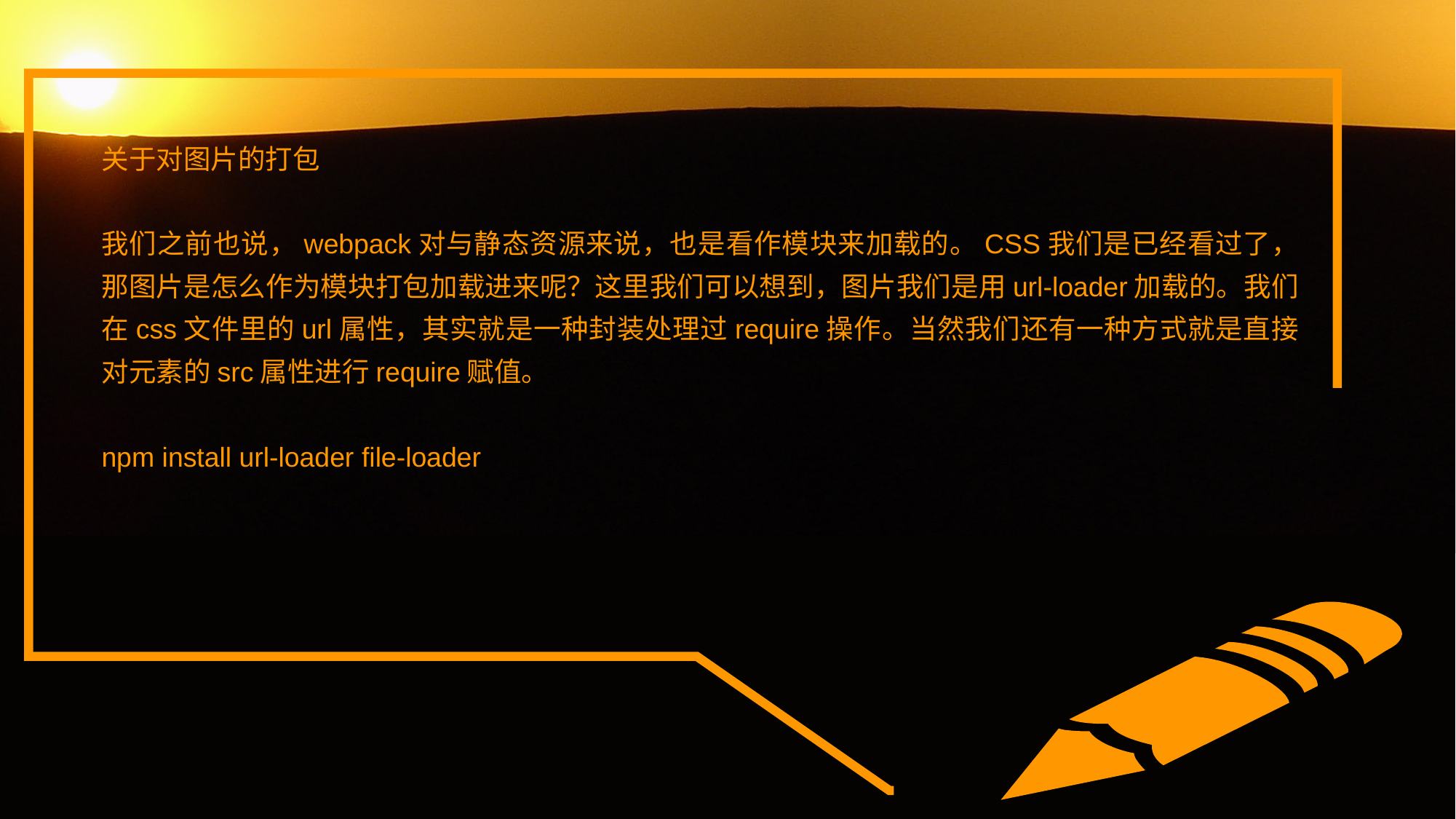

关于对图片的打包

我们之前也说，webpack对与静态资源来说，也是看作模块来加载的。CSS我们是已经看过了，那图片是怎么作为模块打包加载进来呢？这里我们可以想到，图片我们是用url-loader加载的。我们在css文件里的url属性，其实就是一种封装处理过require操作。当然我们还有一种方式就是直接对元素的src属性进行require赋值。

npm install url-loader file-loader